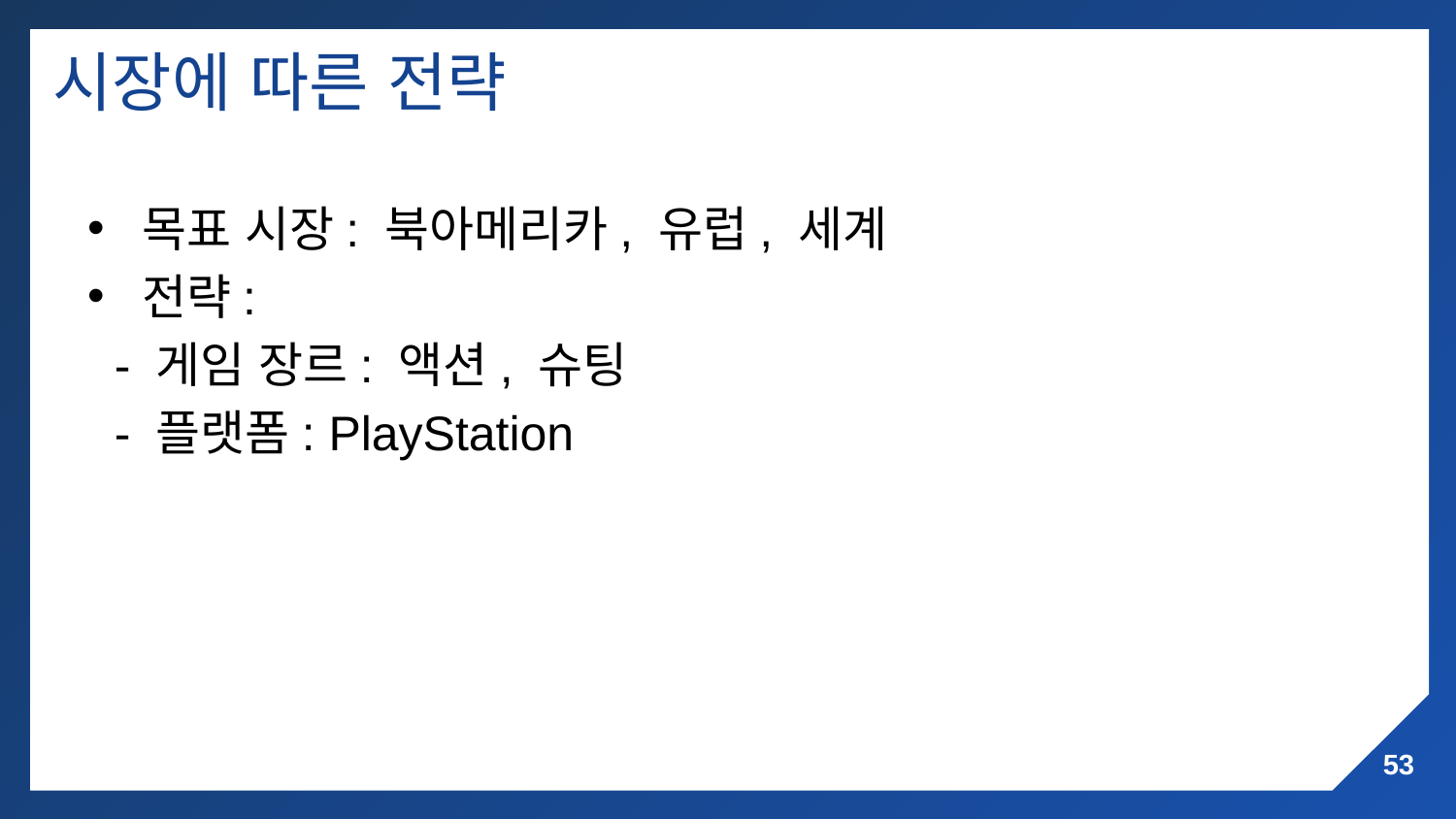

# 시장에 따른 전략
목표 시장: 북아메리카, 유럽, 세계
전략:
  - 게임 장르: 액션, 슈팅
  - 플랫폼: PlayStation
53